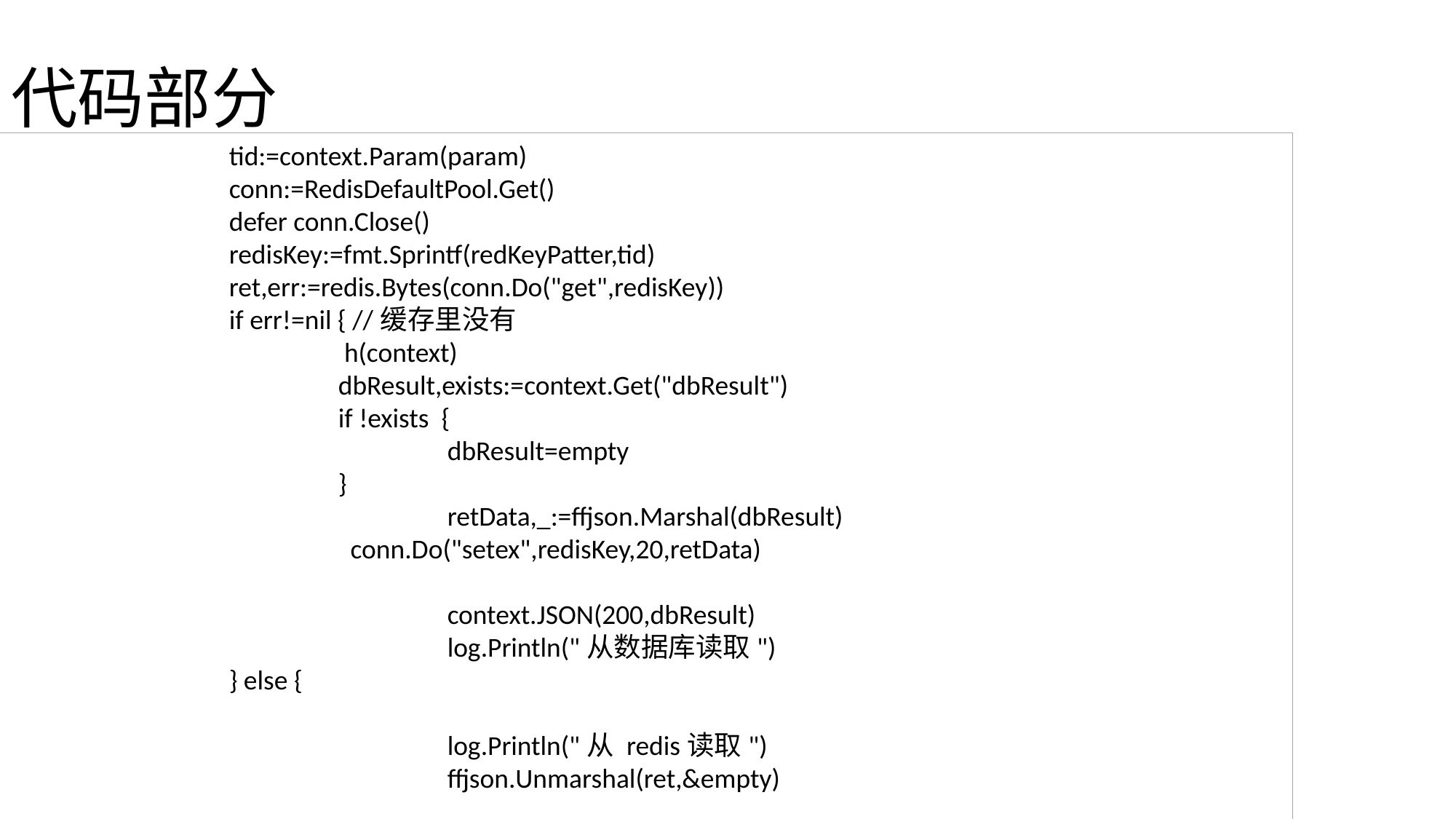

# 代码部分
		tid:=context.Param(param)
		conn:=RedisDefaultPool.Get()
		defer conn.Close()
		redisKey:=fmt.Sprintf(redKeyPatter,tid)
		ret,err:=redis.Bytes(conn.Do("get",redisKey))
		if err!=nil { //缓存里没有
			 h(context)
			dbResult,exists:=context.Get("dbResult")
			if !exists  {
				dbResult=empty
			}
				retData,_:=ffjson.Marshal(dbResult)
			  conn.Do("setex",redisKey,20,retData)

				context.JSON(200,dbResult)
				log.Println("从数据库读取")
		} else {

				log.Println("从 redis读取")
				ffjson.Unmarshal(ret,&empty)

				context.JSON(200,empty)
		}